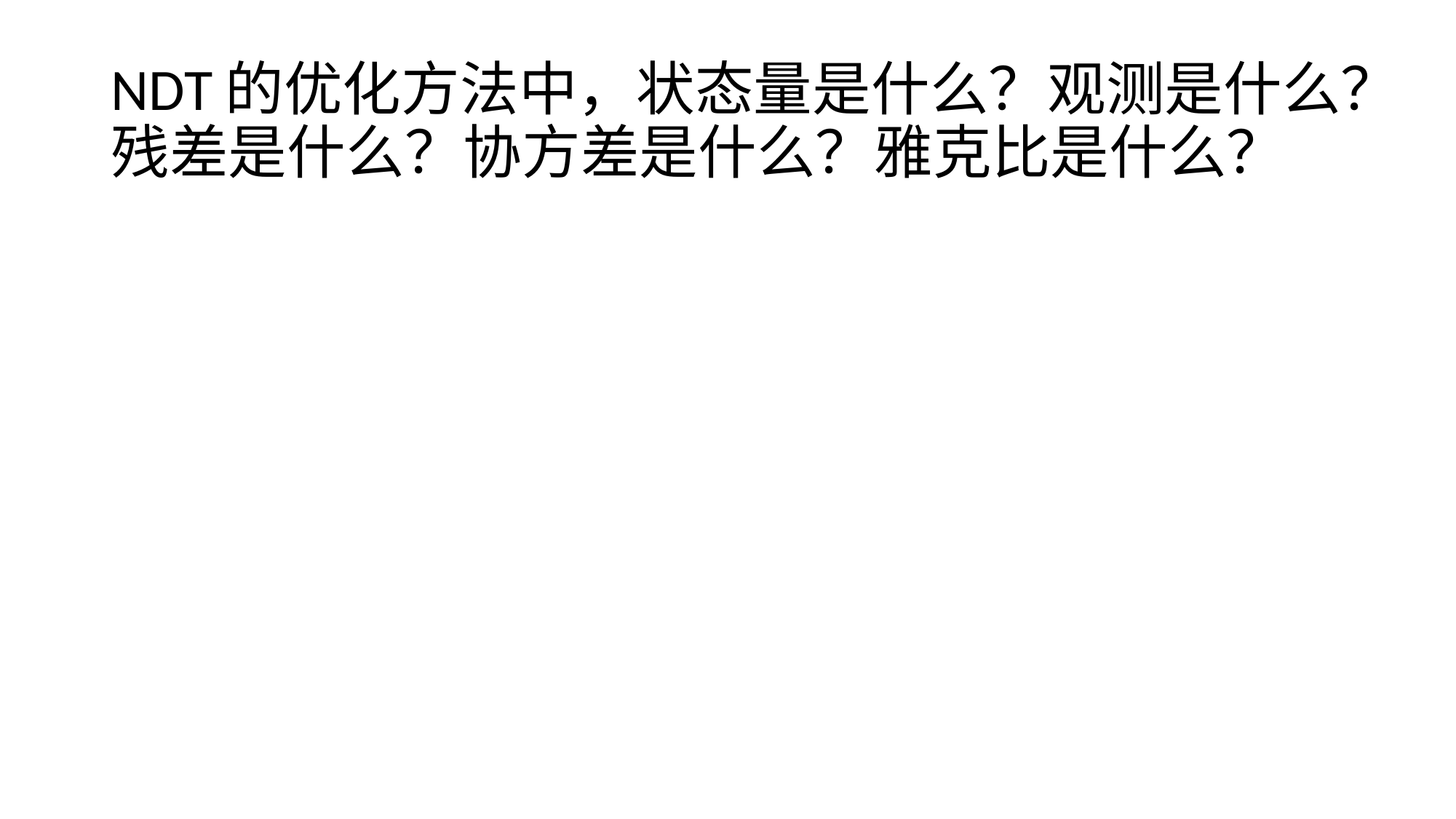

# NDT的优化方法中，状态量是什么？观测是什么？残差是什么？协方差是什么？雅克比是什么？